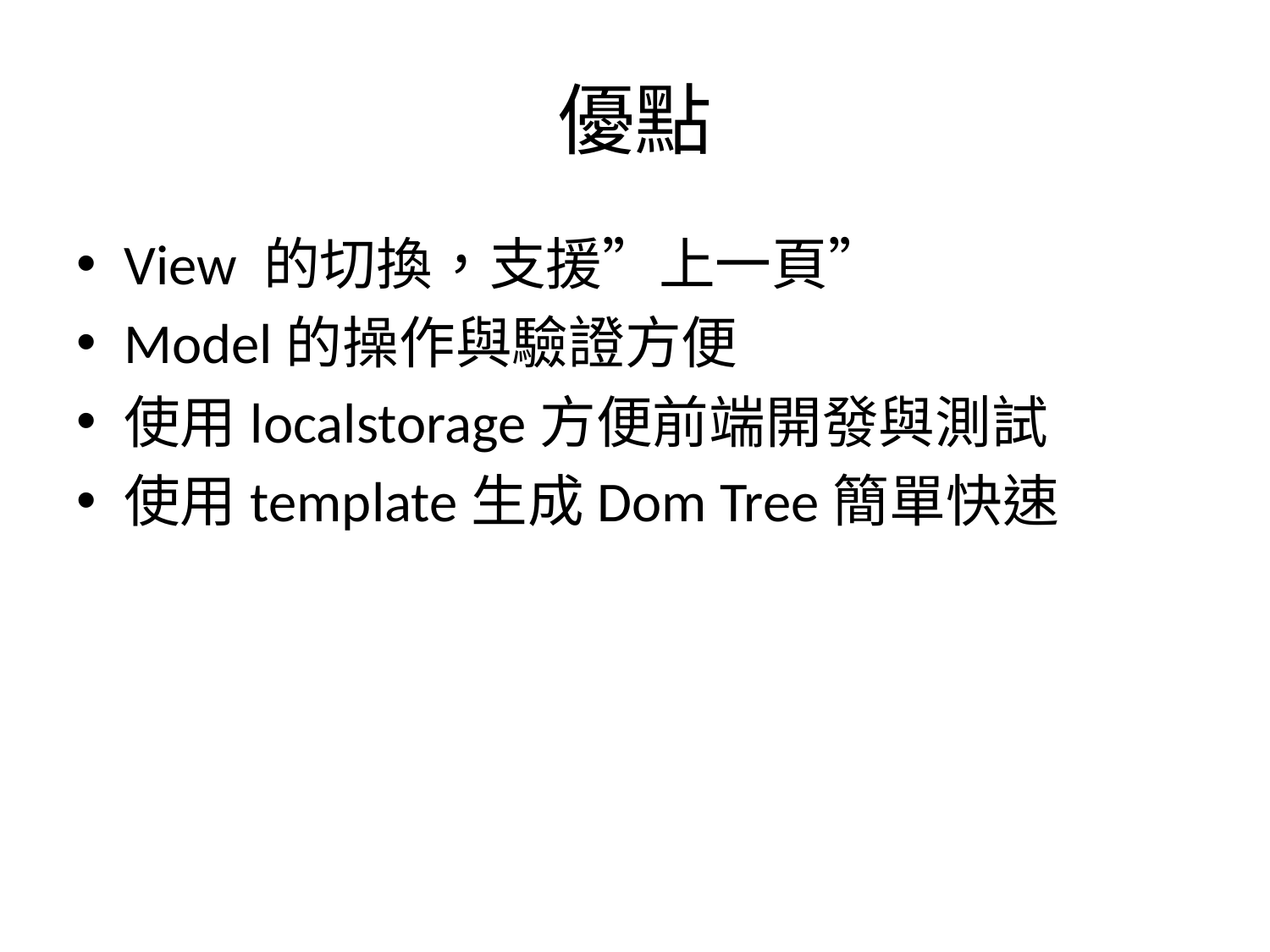

# 優點
View 的切換，支援”上一頁”
Model的操作與驗證方便
使用localstorage方便前端開發與測試
使用template生成Dom Tree簡單快速